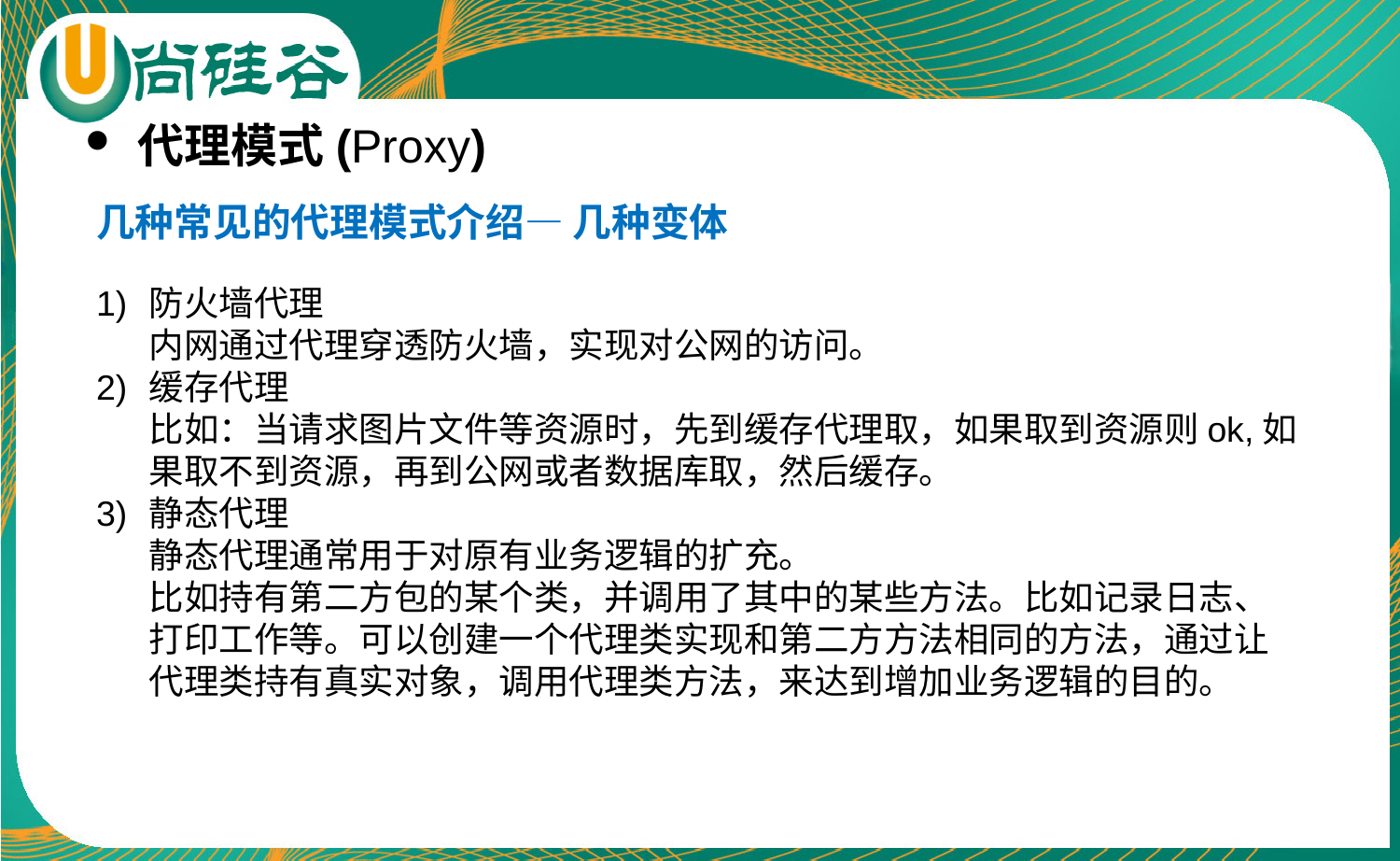

代理模式(Proxy)

几种常见的代理模式介绍— 几种变体

防火墙代理
内网通过代理穿透防火墙，实现对公网的访问。
缓存代理
比如：当请求图片文件等资源时，先到缓存代理取，如果取到资源则ok,如果取不到资源，再到公网或者数据库取，然后缓存。
静态代理
静态代理通常用于对原有业务逻辑的扩充。
比如持有第二方包的某个类，并调用了其中的某些方法。比如记录日志、打印工作等。可以创建一个代理类实现和第二方方法相同的方法，通过让代理类持有真实对象，调用代理类方法，来达到增加业务逻辑的目的。